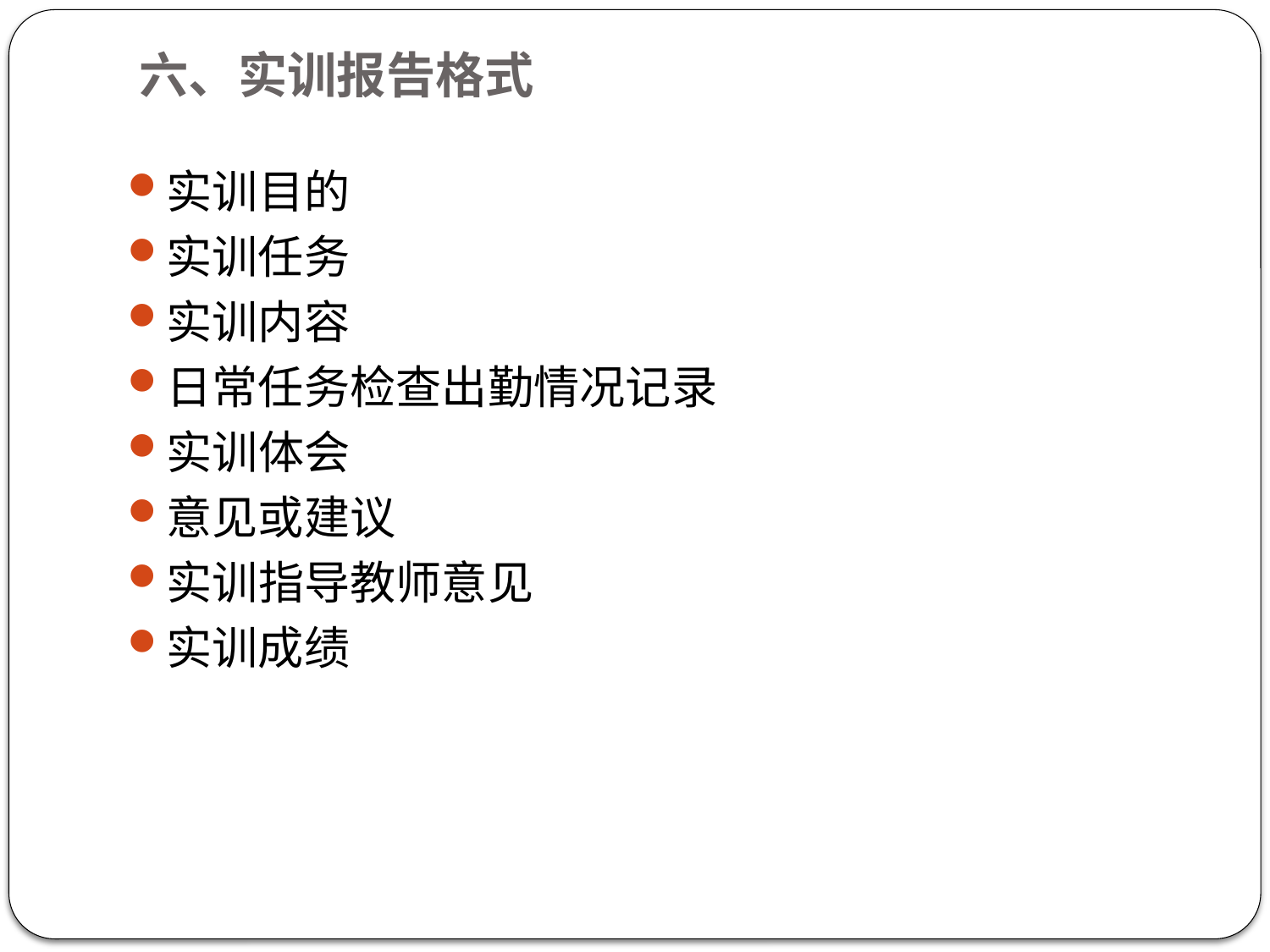

# 六、实训报告格式
实训目的
实训任务
实训内容
日常任务检查出勤情况记录
实训体会
意见或建议
实训指导教师意见
实训成绩